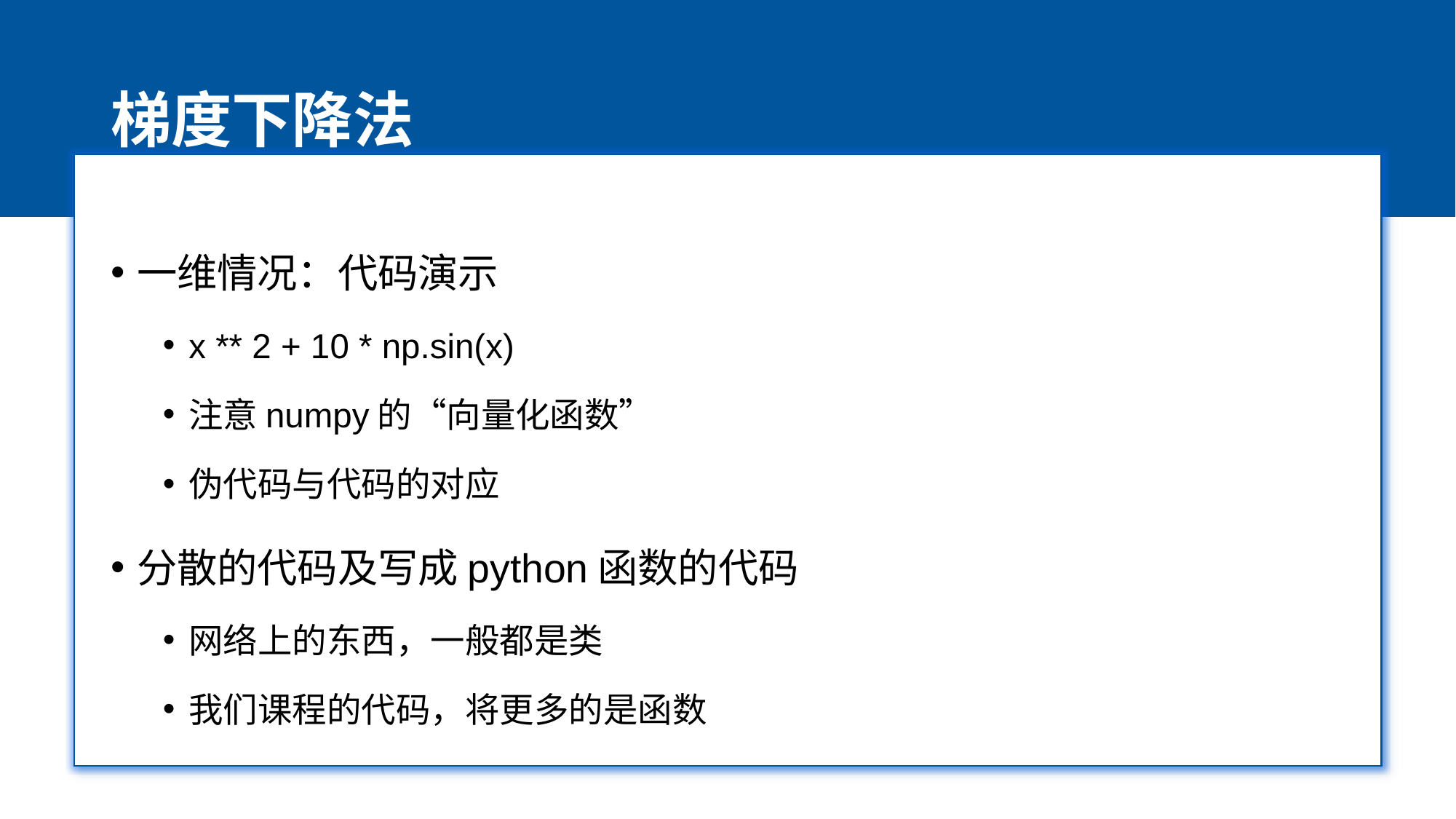

# 梯度下降法
一维情况：代码演示
x ** 2 + 10 * np.sin(x)
注意numpy的“向量化函数”
伪代码与代码的对应
分散的代码及写成python函数的代码
网络上的东西，一般都是类
我们课程的代码，将更多的是函数